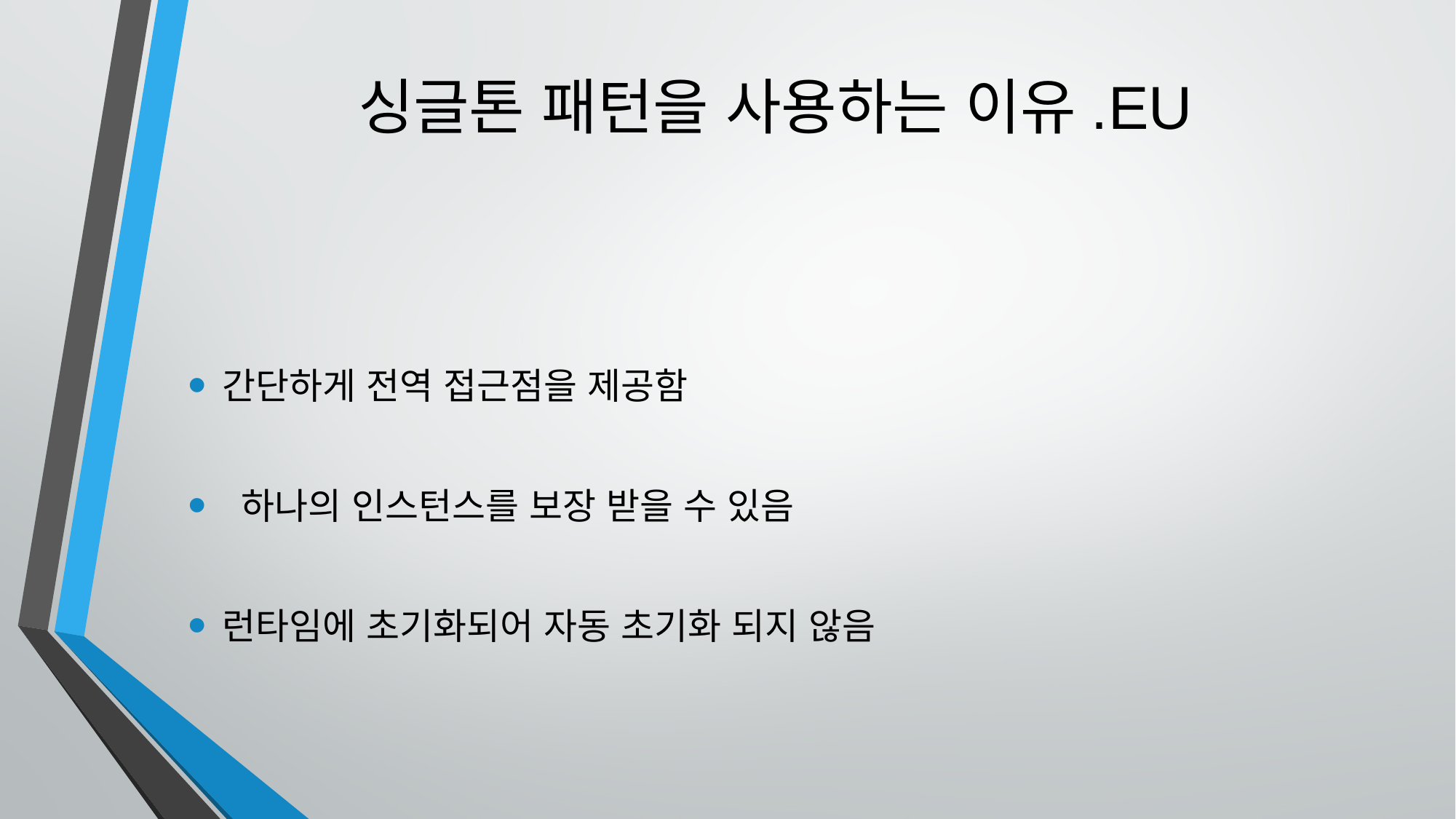

# 싱글톤 패턴을 사용하는 이유.EU
간단하게 전역 접근점을 제공함

 하나의 인스턴스를 보장 받을 수 있음

런타임에 초기화되어 자동 초기화 되지 않음